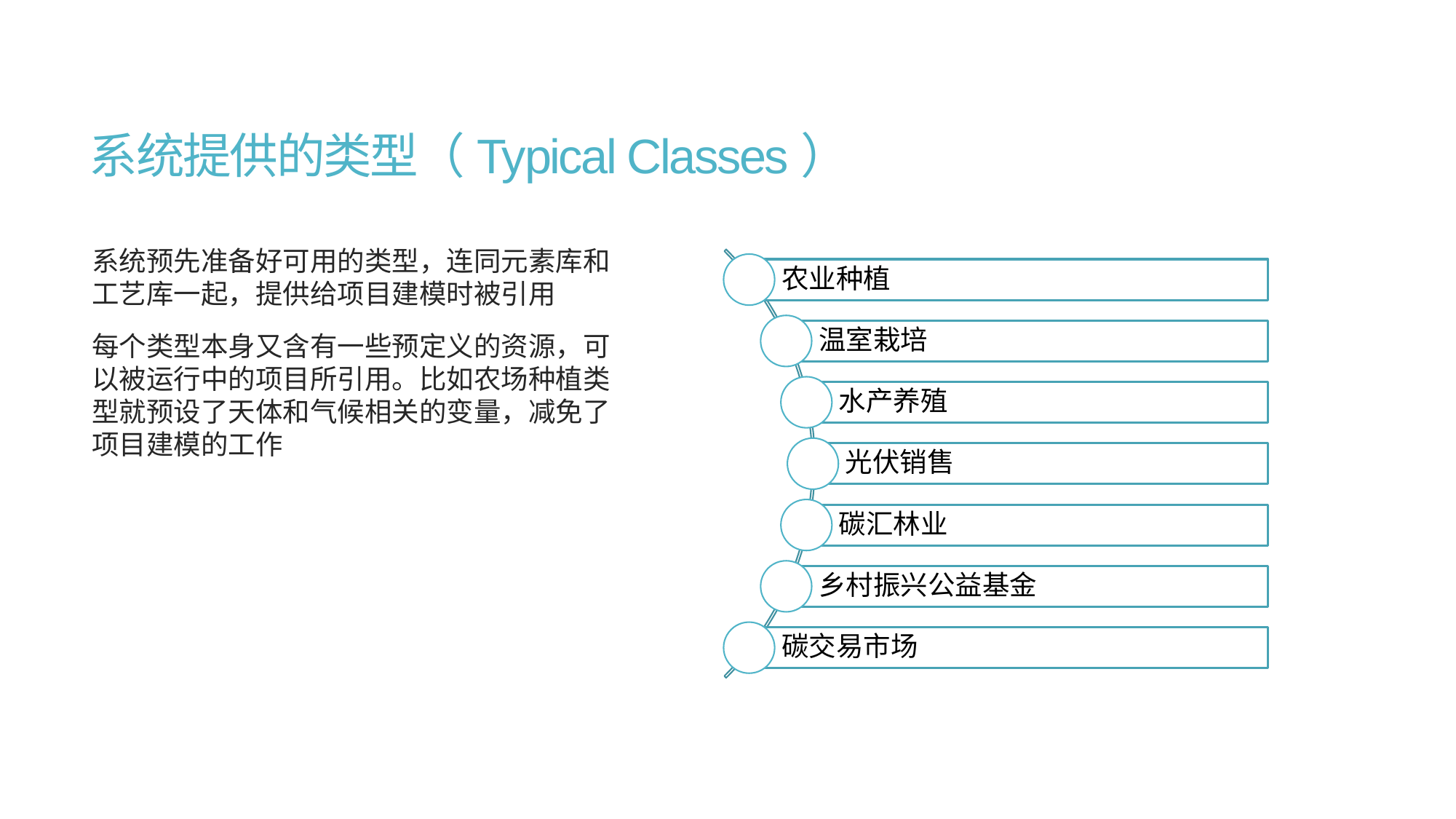

# 系统提供的类型（Typical Classes）
系统预先准备好可用的类型，连同元素库和工艺库一起，提供给项目建模时被引用
每个类型本身又含有一些预定义的资源，可以被运行中的项目所引用。比如农场种植类型就预设了天体和气候相关的变量，减免了项目建模的工作
农业种植
温室栽培
水产养殖
光伏销售
碳汇林业
乡村振兴公益基金
碳交易市场